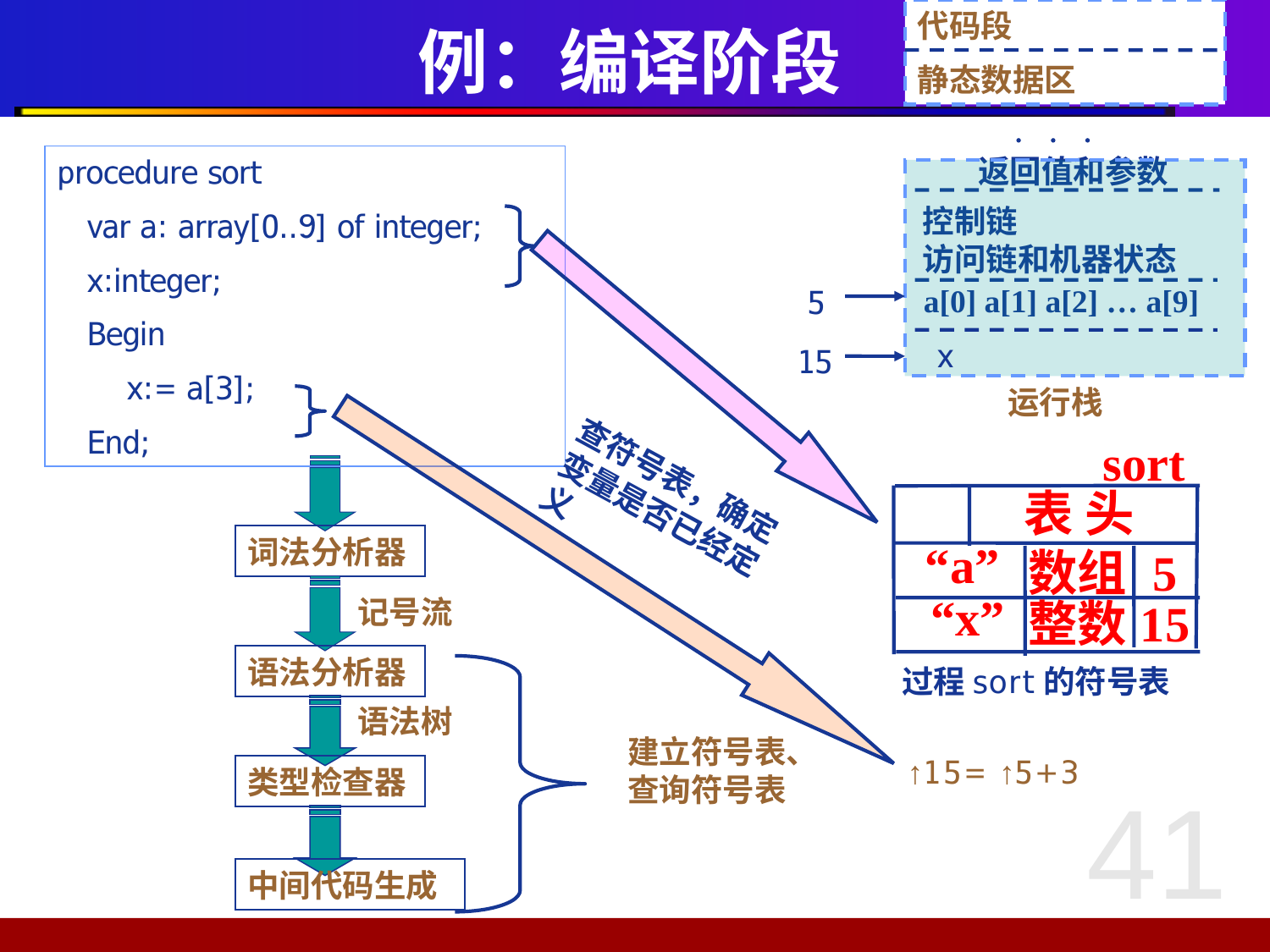

代码段
静态数据区
# 例：编译阶段

⋅  ⋅  ⋅
返回值和参数
procedure sort
   var a: array[0..9] of integer;
   x:integer;
   Begin
       x:= a[3];
   End;

词法分析器

记号流
语法分析器

语法树

建立符号表、查询符号表
类型检查器

中间代码生成

控制链
访问链和机器状态

a[0] a[1] a[2] … a[9]
5

x
15

运行栈

sort
查符号表，确定变量是否已经定义
表 头

“a”
数组
5

“x”
整数
15

过程sort的符号表
↑15= ↑5+3
41